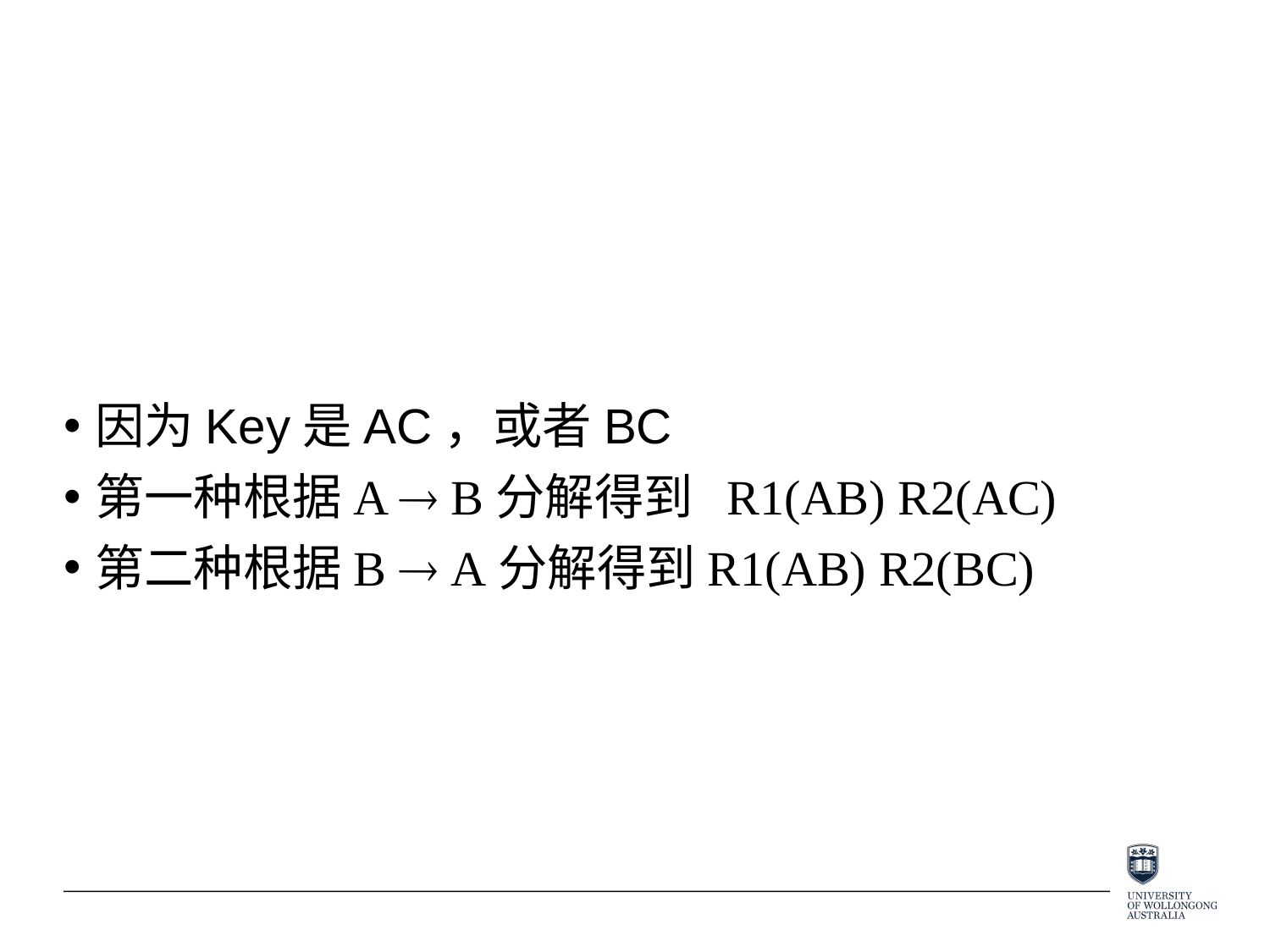

#
因为Key是AC，或者BC
第一种根据A → B分解得到  R1(AB) R2(AC)
第二种根据B → A分解得到R1(AB) R2(BC)